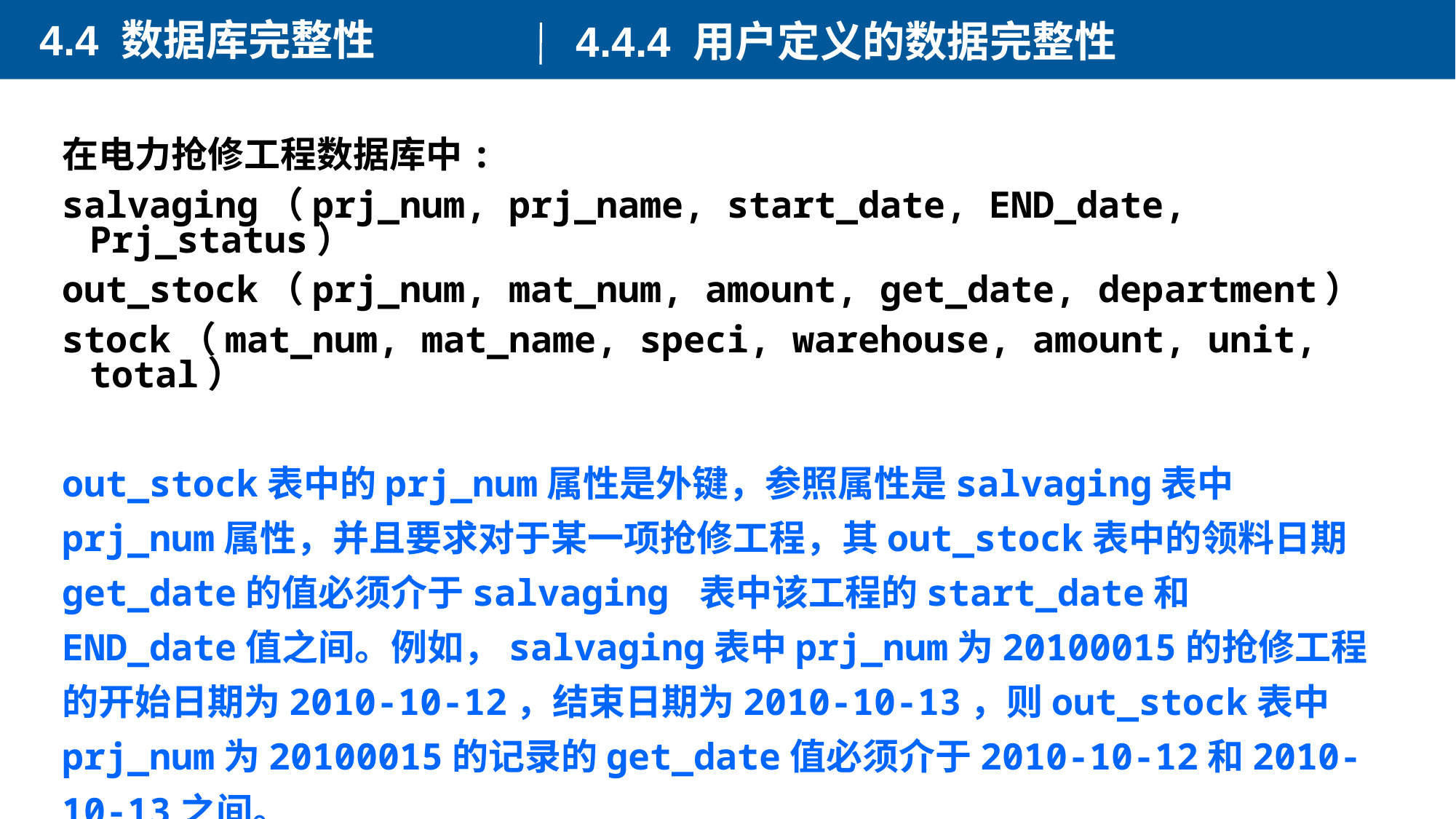

4.4 数据库完整性
4.4.4 用户定义的数据完整性
在电力抢修工程数据库中:
salvaging（prj_num, prj_name, start_date, END_date, Prj_status）
out_stock（prj_num, mat_num, amount, get_date, department）
stock（mat_num, mat_name, speci, warehouse, amount, unit, total）

out_stock表中的prj_num属性是外键，参照属性是salvaging表中prj_num属性，并且要求对于某一项抢修工程，其out_stock表中的领料日期get_date的值必须介于salvaging 表中该工程的start_date和END_date值之间。例如，salvaging表中prj_num为20100015的抢修工程的开始日期为2010-10-12，结束日期为2010-10-13，则out_stock表中prj_num为20100015的记录的get_date值必须介于2010-10-12和2010-10-13之间。